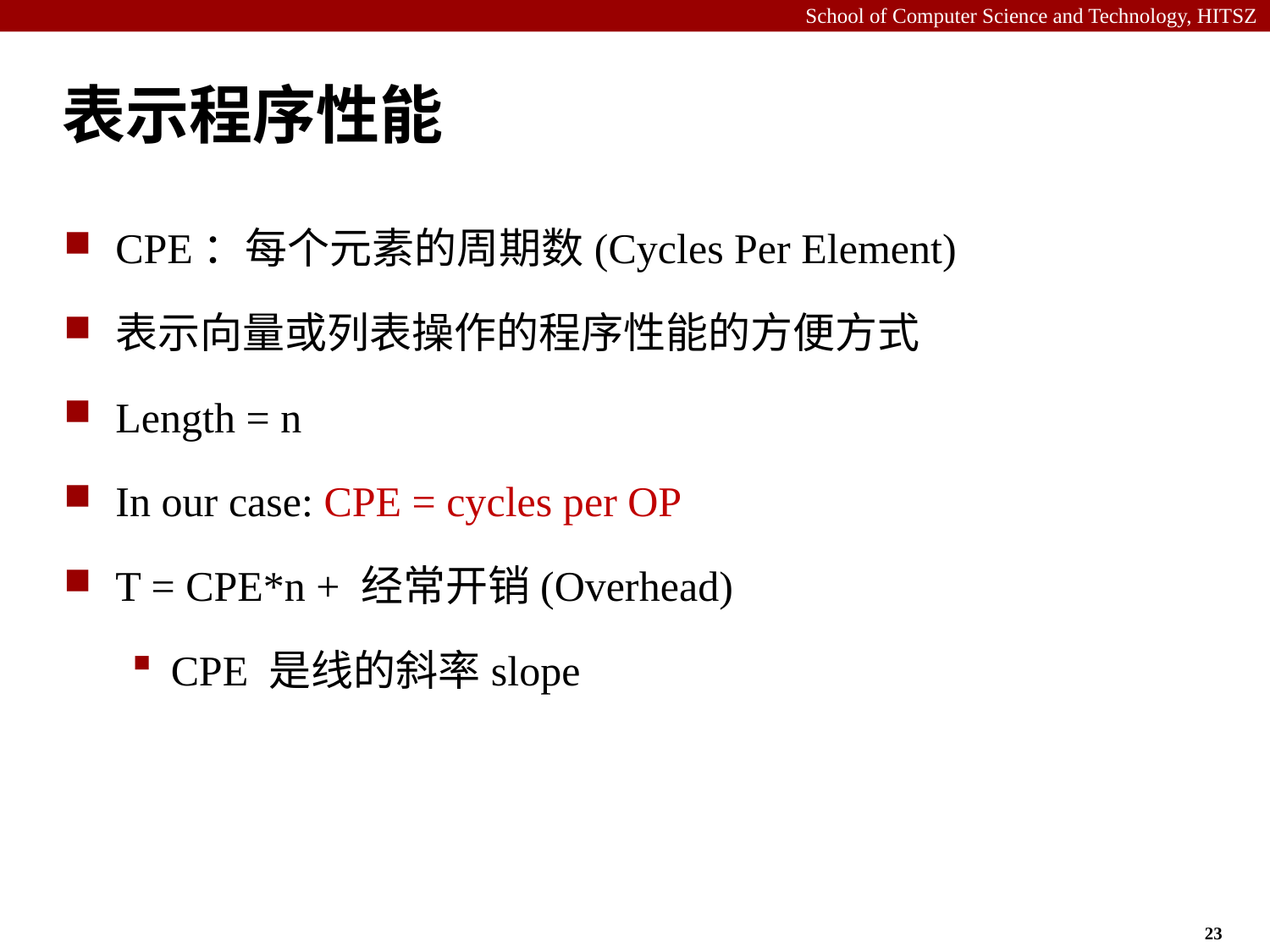

# 表示程序性能
CPE：每个元素的周期数(Cycles Per Element)
表示向量或列表操作的程序性能的方便方式
Length = n
In our case: CPE = cycles per OP
T = CPE*n + 经常开销(Overhead)
CPE 是线的斜率slope